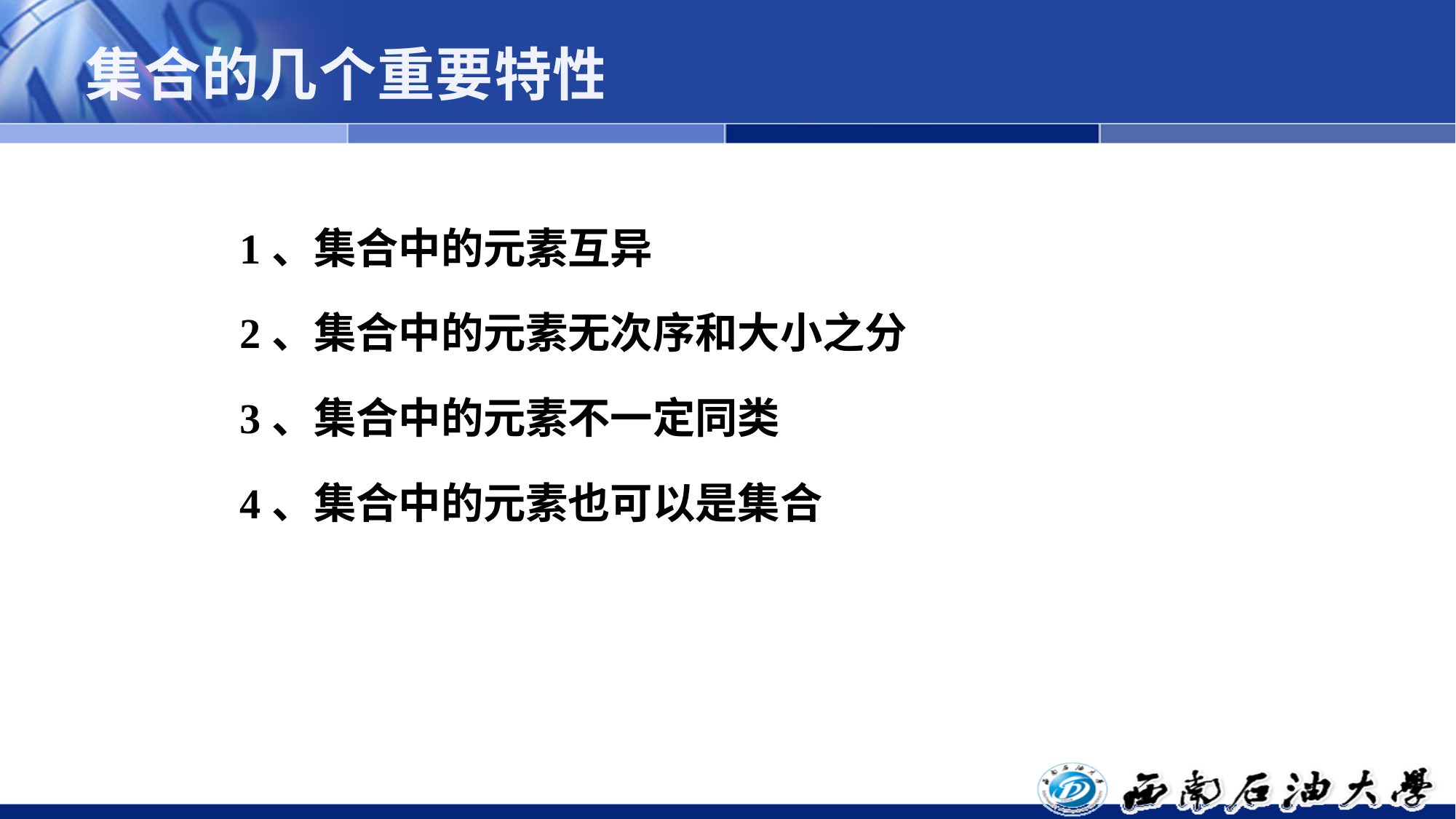

# 集合的几个重要特性
1、集合中的元素互异
2、集合中的元素无次序和大小之分
3、集合中的元素不一定同类
4、集合中的元素也可以是集合